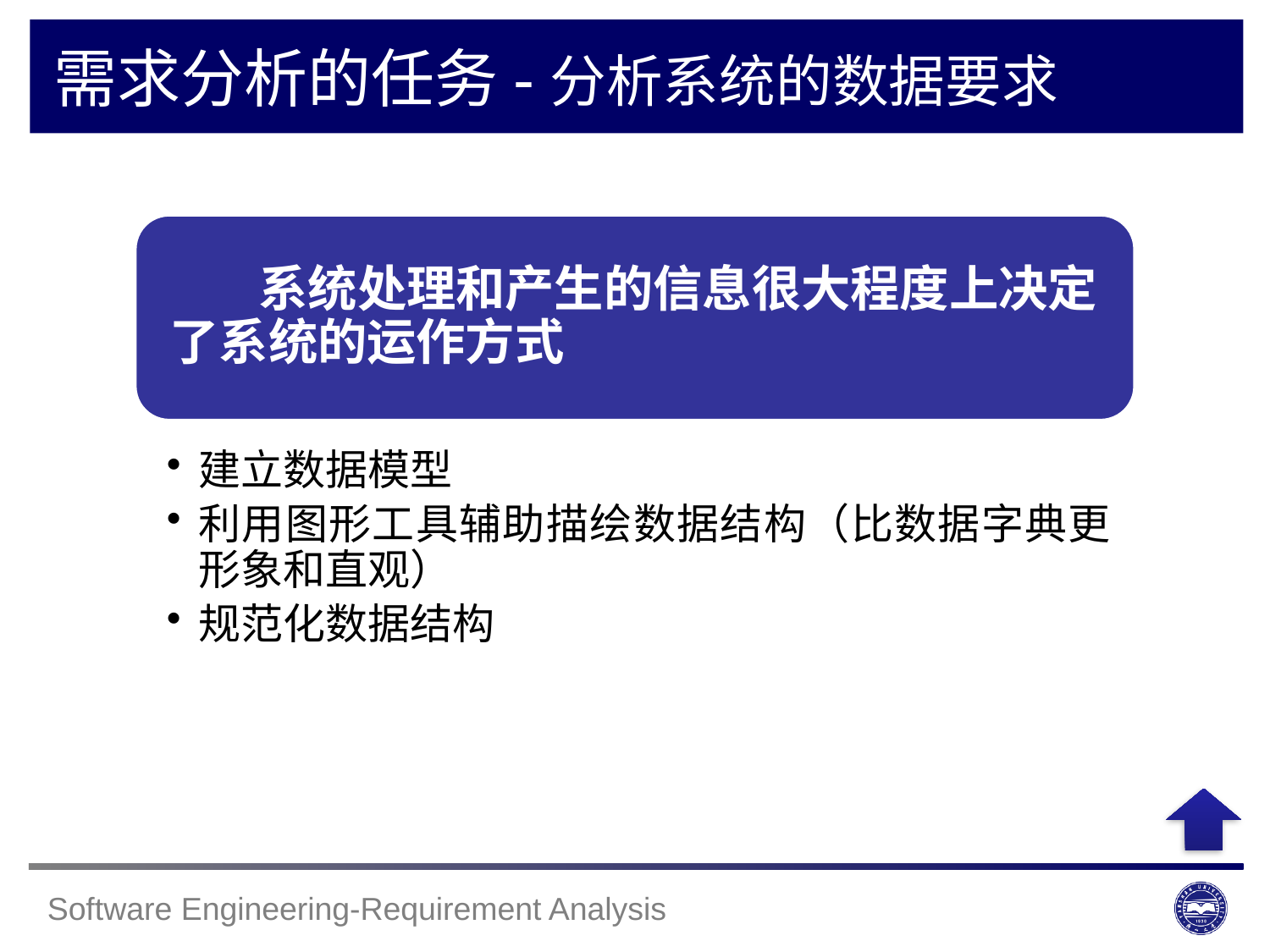

需求分析的任务-分析系统的数据要求

       系统处理和产生的信息很大程度上决定了系统的运作方式
建立数据模型
利用图形工具辅助描绘数据结构（比数据字典更形象和直观）
规范化数据结构